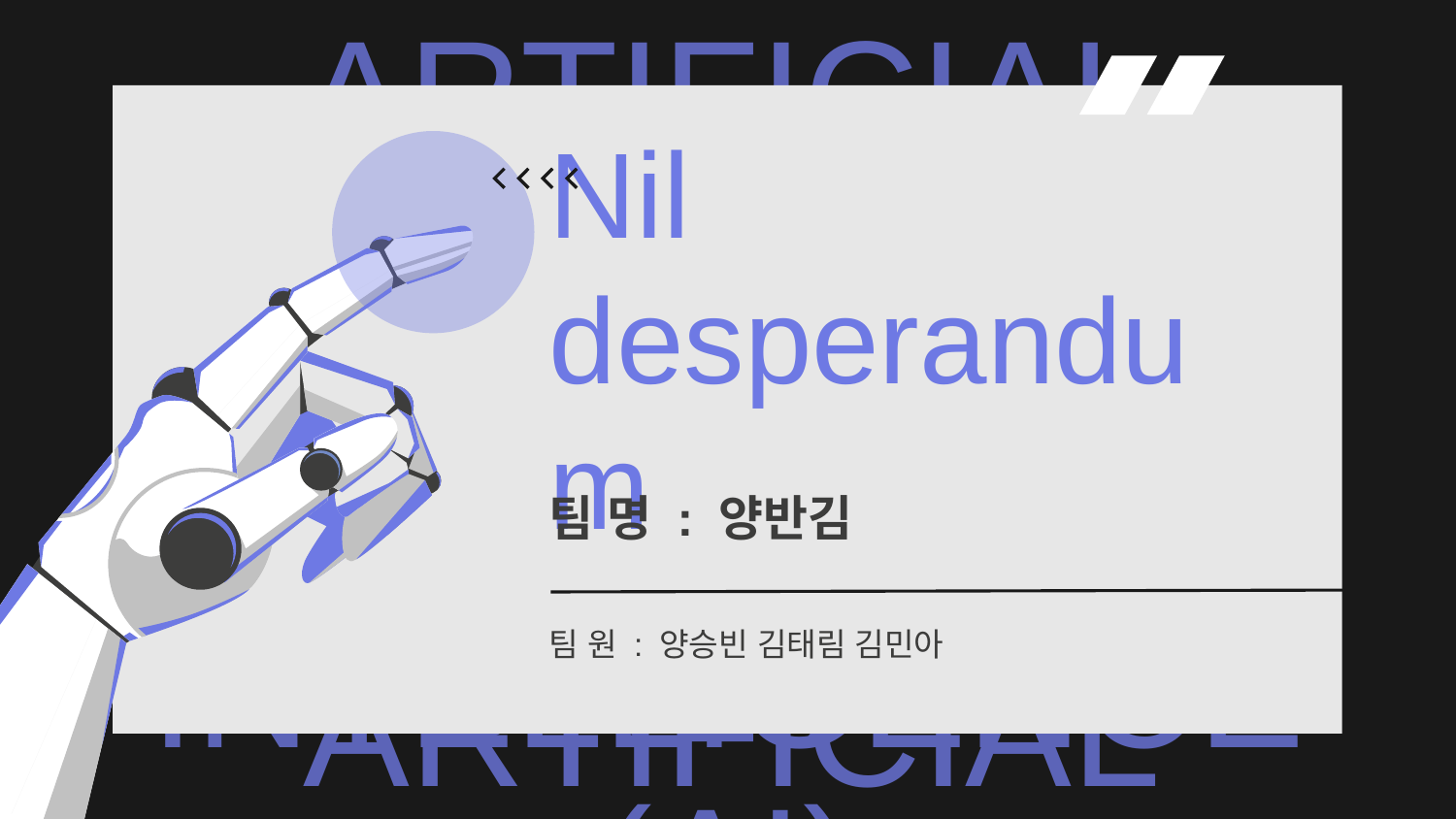

# Nil desperandum

팀 명 : 양반김
팀 원 : 양승빈 김태림 김민아